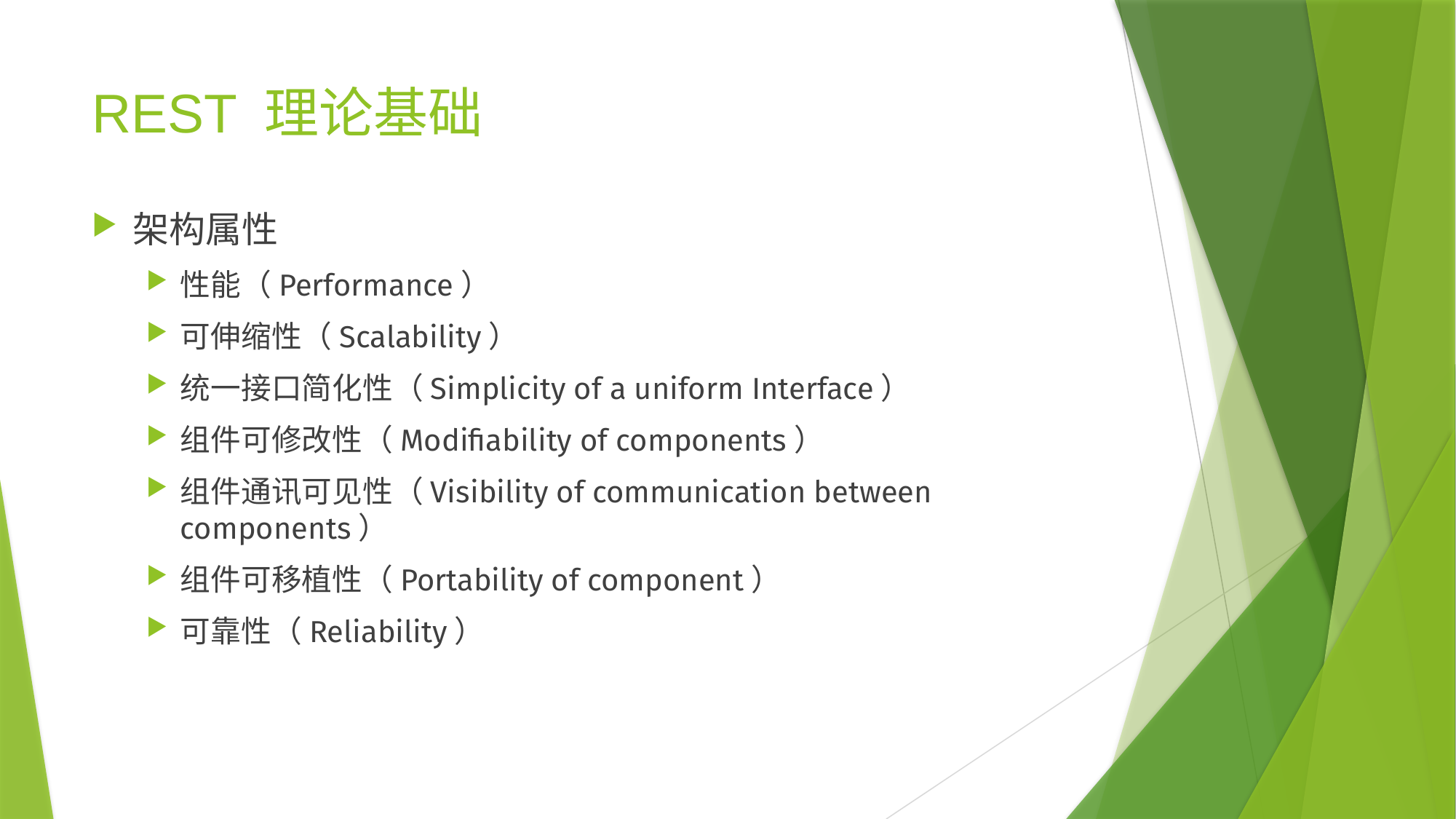

# REST 理论基础
架构属性
性能（Performance）
可伸缩性（Scalability）
统一接口简化性（Simplicity of a uniform Interface）
组件可修改性（Modifiability of components）
组件通讯可见性（Visibility of communication between components）
组件可移植性（Portability of component）
可靠性（Reliability）